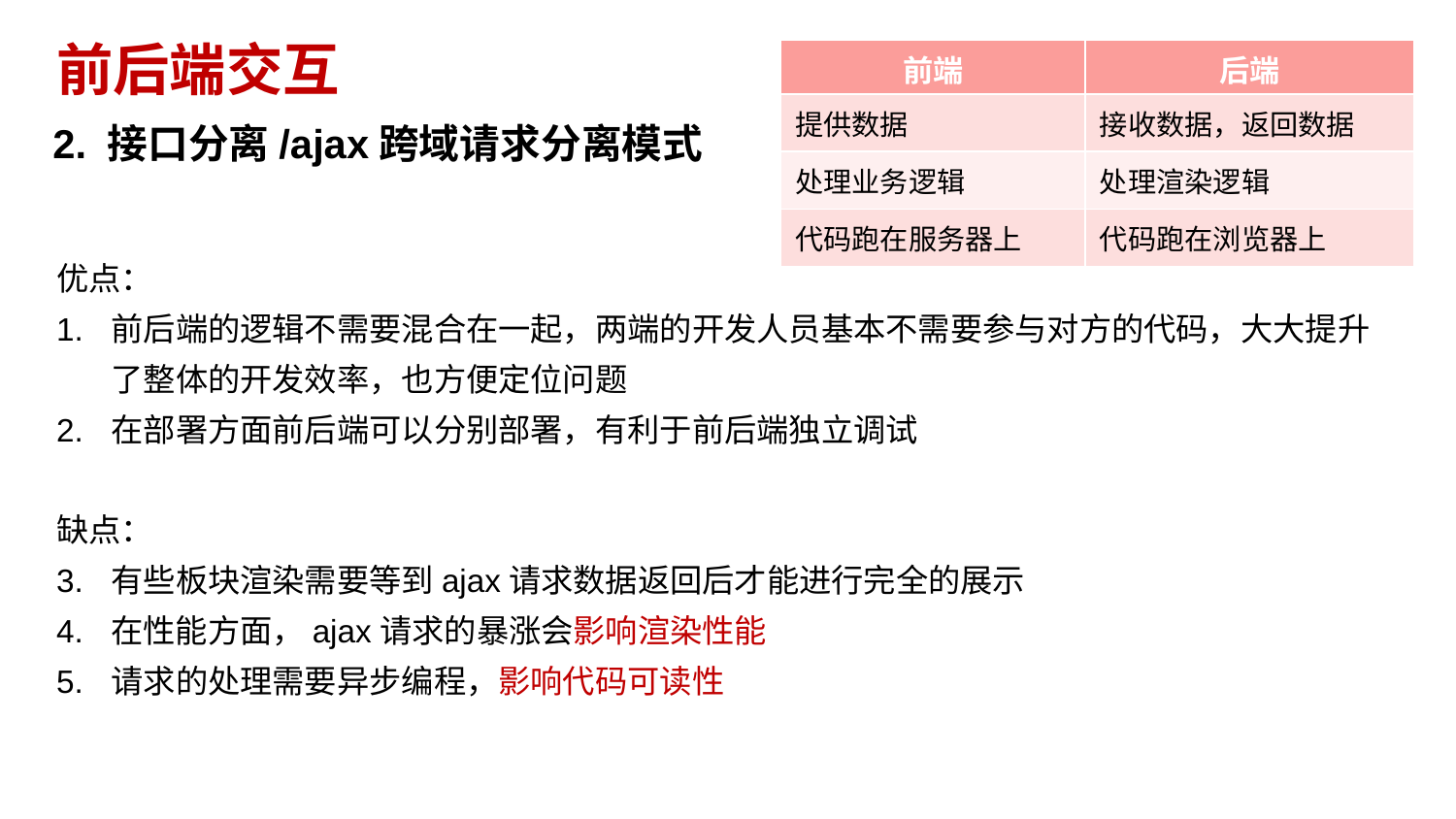

# 前后端交互
| 前端 | 后端 |
| --- | --- |
| 提供数据 | 接收数据，返回数据 |
| 处理业务逻辑 | 处理渲染逻辑 |
| 代码跑在服务器上 | 代码跑在浏览器上 |
2. 接⼝分离/ajax跨域请求分离模式
优点：
前后端的逻辑不需要混合在⼀起，两端的开发⼈员基本不需要参与对⽅的代码，⼤⼤提升了整体的开发效率，也⽅便定位问题
在部署⽅⾯前后端可以分别部署，有利于前后端独⽴调试

缺点：
有些板块渲染需要等到ajax请求数据返回后才能进⾏完全的展示
在性能⽅⾯，ajax请求的暴涨会影响渲染性能
请求的处理需要异步编程，影响代码可读性